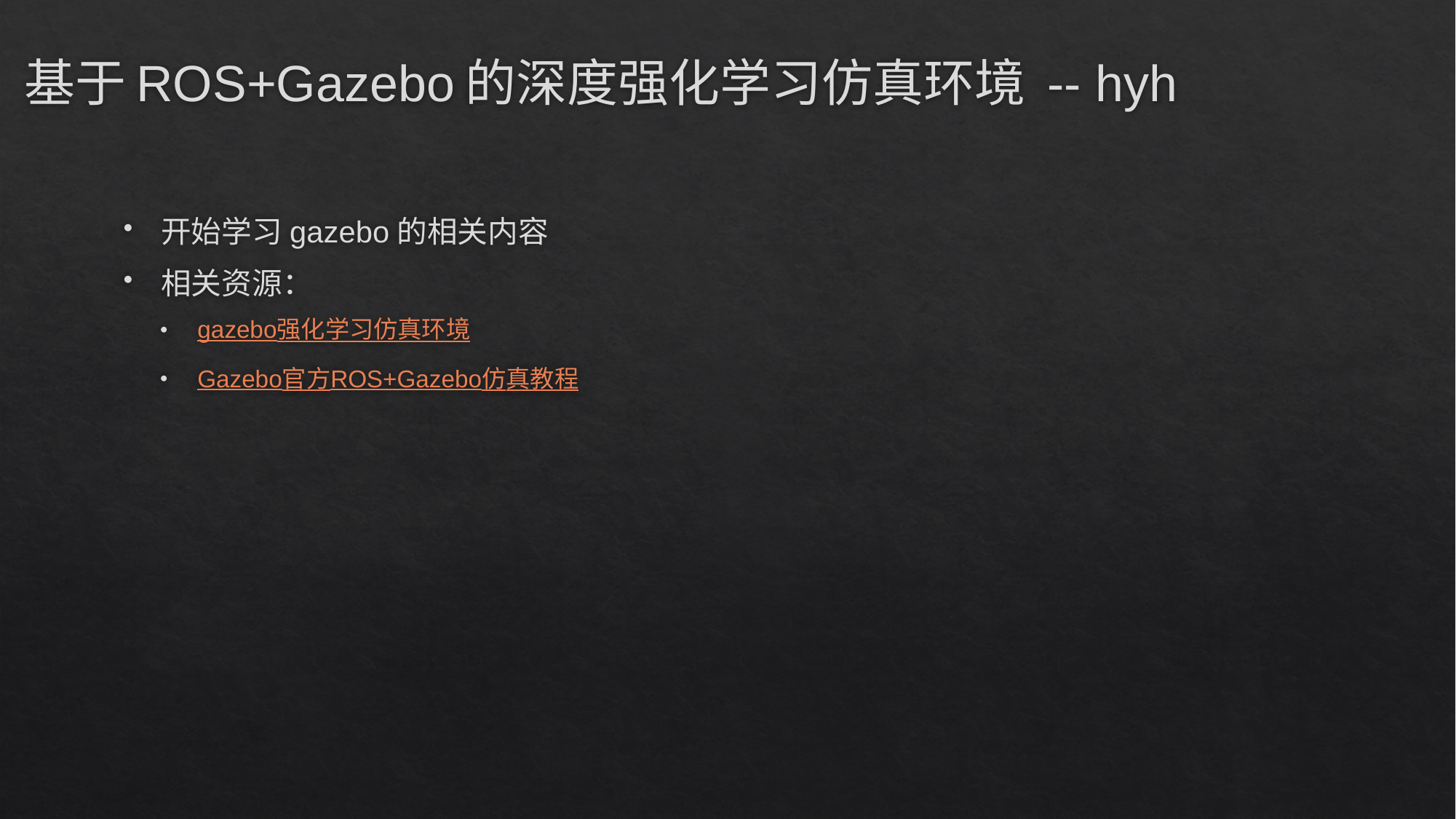

# 基于ROS+Gazebo的深度强化学习仿真环境 -- hyh
开始学习gazebo的相关内容
相关资源：
gazebo强化学习仿真环境
Gazebo官方ROS+Gazebo仿真教程